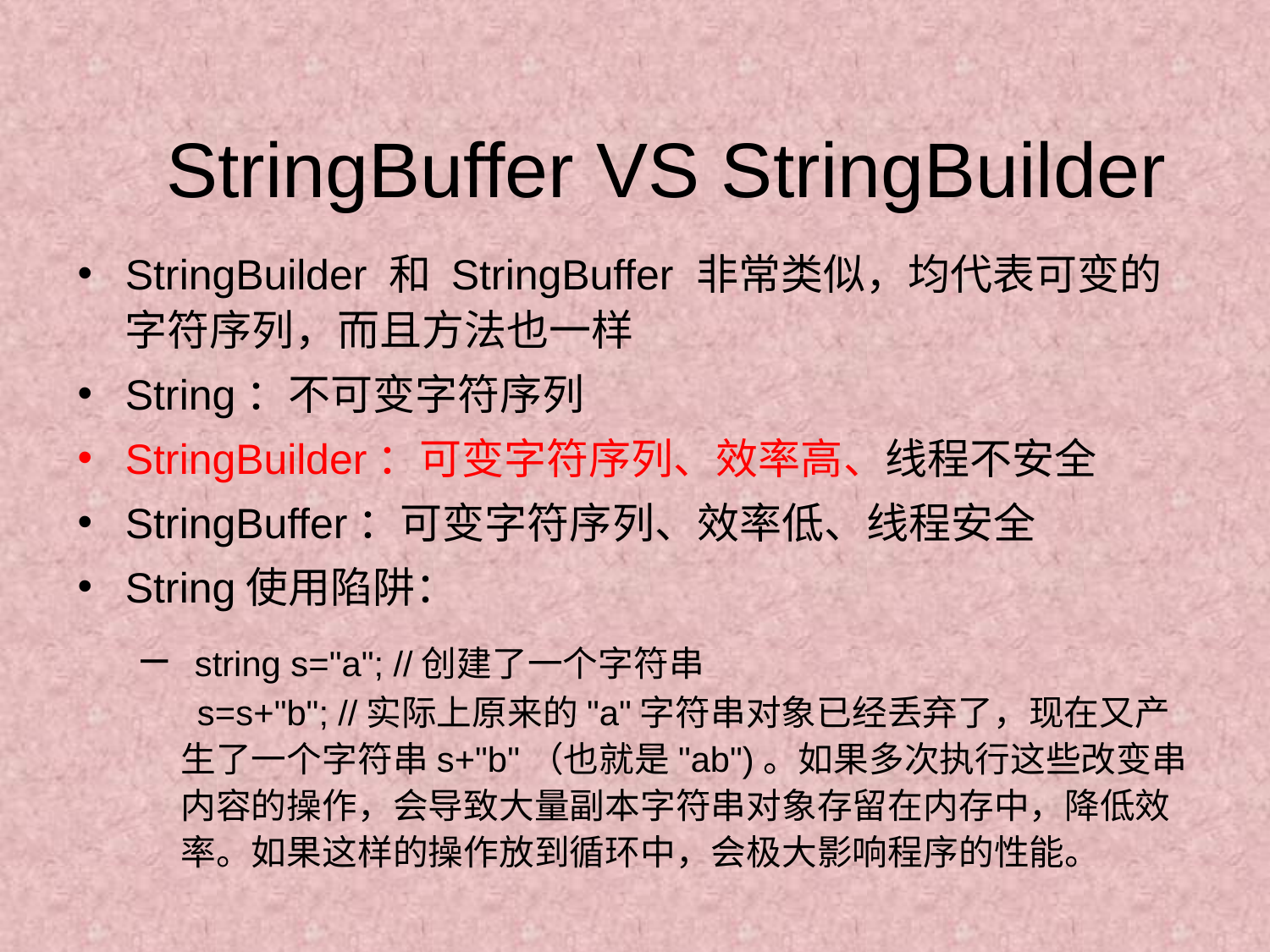

# StringBuffer VS StringBuilder
StringBuilder 和 StringBuffer 非常类似，均代表可变的字符序列，而且方法也一样
String：不可变字符序列
StringBuilder：可变字符序列、效率高、线程不安全
StringBuffer：可变字符序列、效率低、线程安全
String使用陷阱：
 string s="a"; //创建了一个字符串
 s=s+"b"; //实际上原来的"a"字符串对象已经丢弃了，现在又产生了一个字符串s+"b"（也就是"ab")。如果多次执行这些改变串内容的操作，会导致大量副本字符串对象存留在内存中，降低效率。如果这样的操作放到循环中，会极大影响程序的性能。